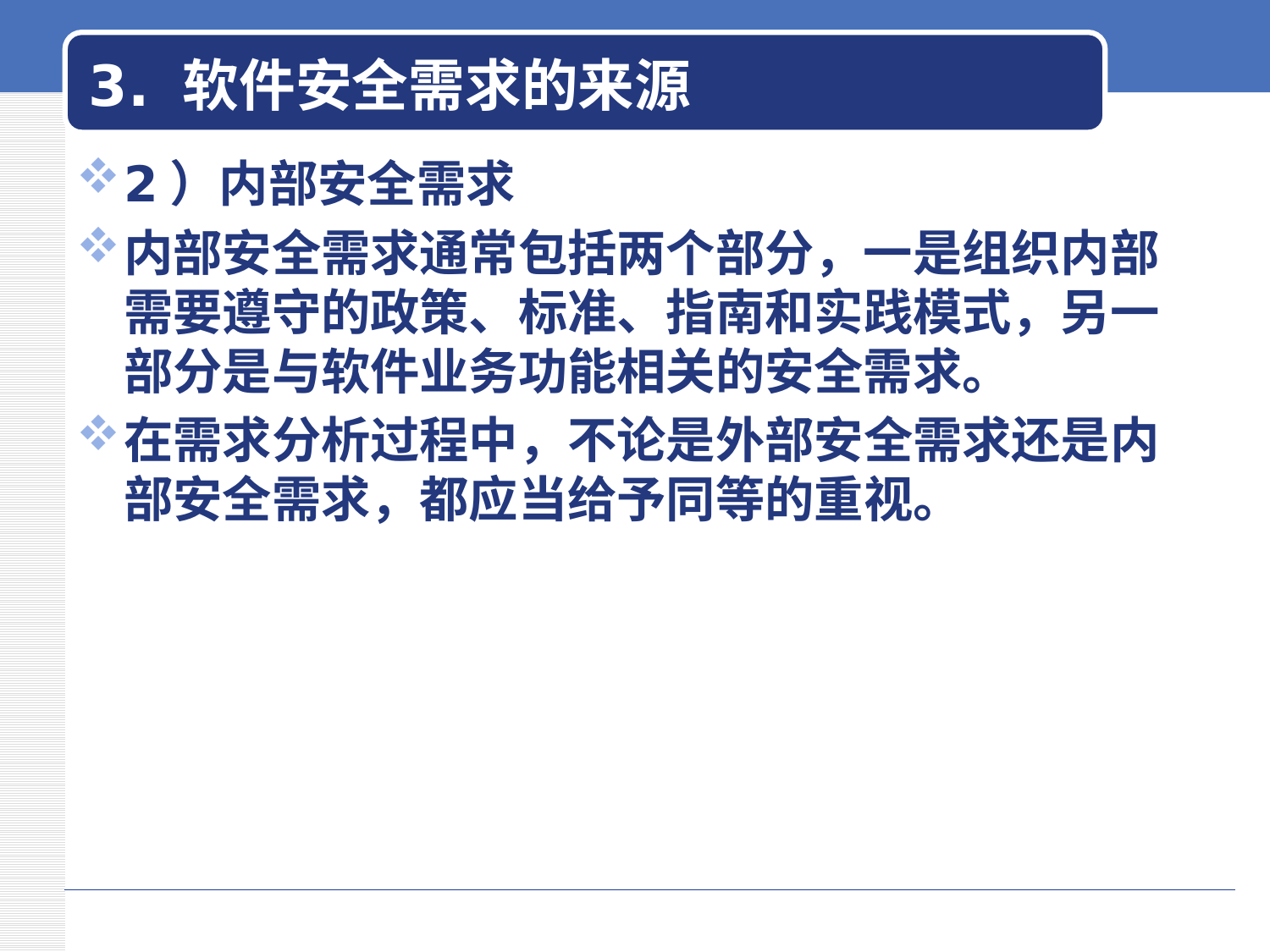

# 3. 软件安全需求的来源
2）内部安全需求
内部安全需求通常包括两个部分，一是组织内部需要遵守的政策、标准、指南和实践模式，另一部分是与软件业务功能相关的安全需求。
在需求分析过程中，不论是外部安全需求还是内部安全需求，都应当给予同等的重视。